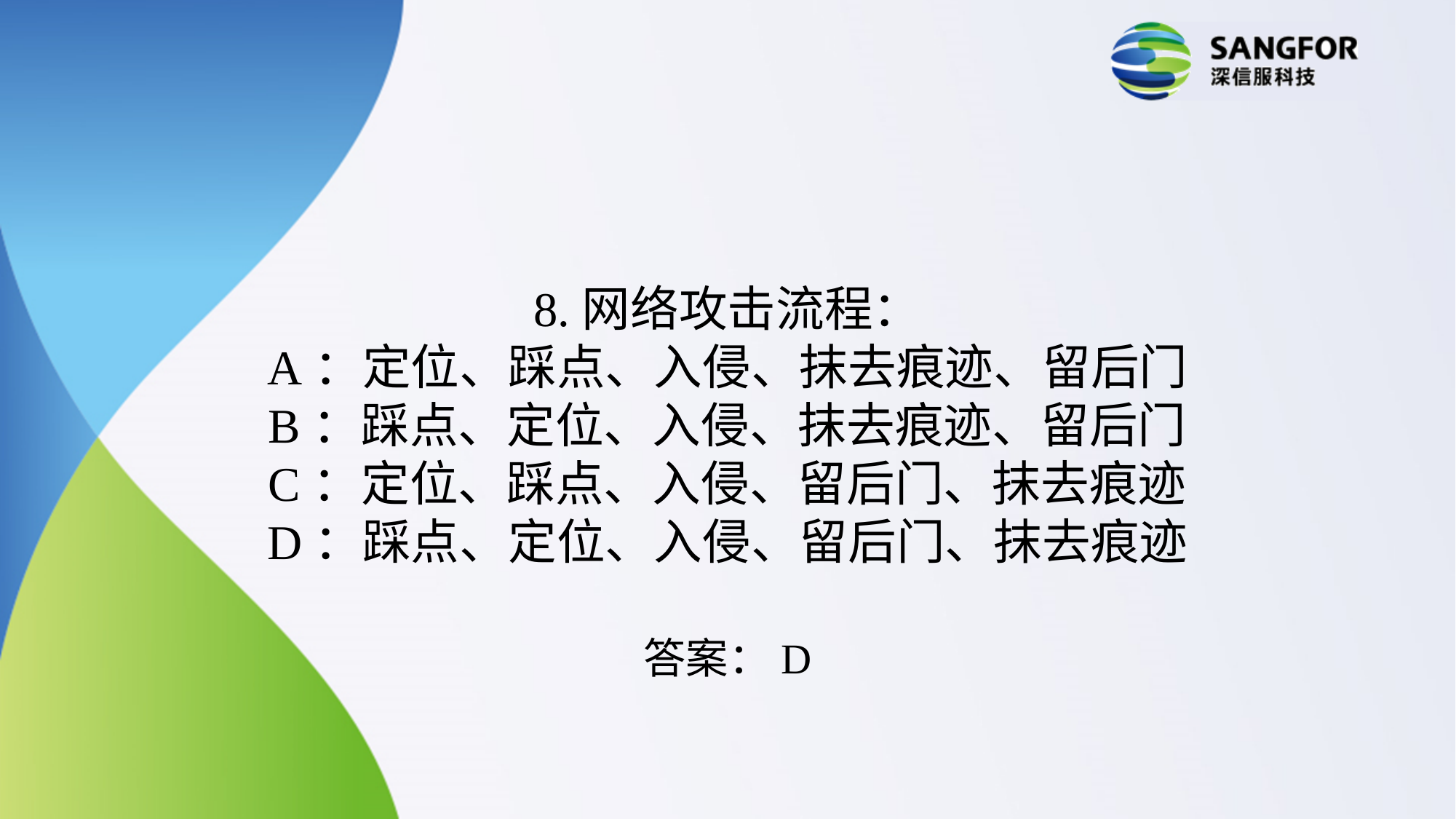

8.网络攻击流程：
A：定位、踩点、入侵、抹去痕迹、留后门
B：踩点、定位、入侵、抹去痕迹、留后门
C：定位、踩点、入侵、留后门、抹去痕迹
D：踩点、定位、入侵、留后门、抹去痕迹
答案：D